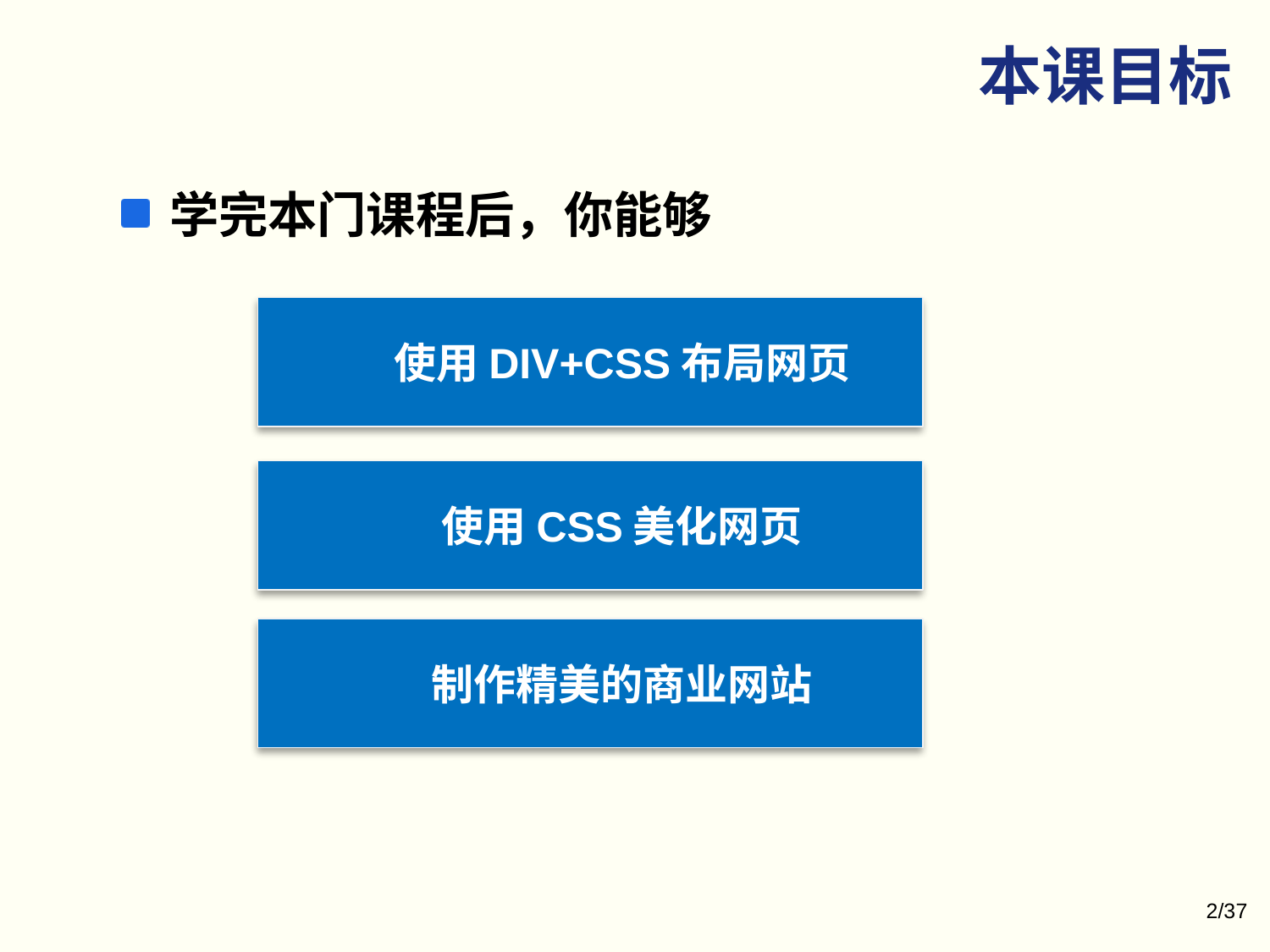

# 本课目标
学完本门课程后，你能够
使用DIV+CSS布局网页
使用CSS美化网页
制作精美的商业网站
2/37